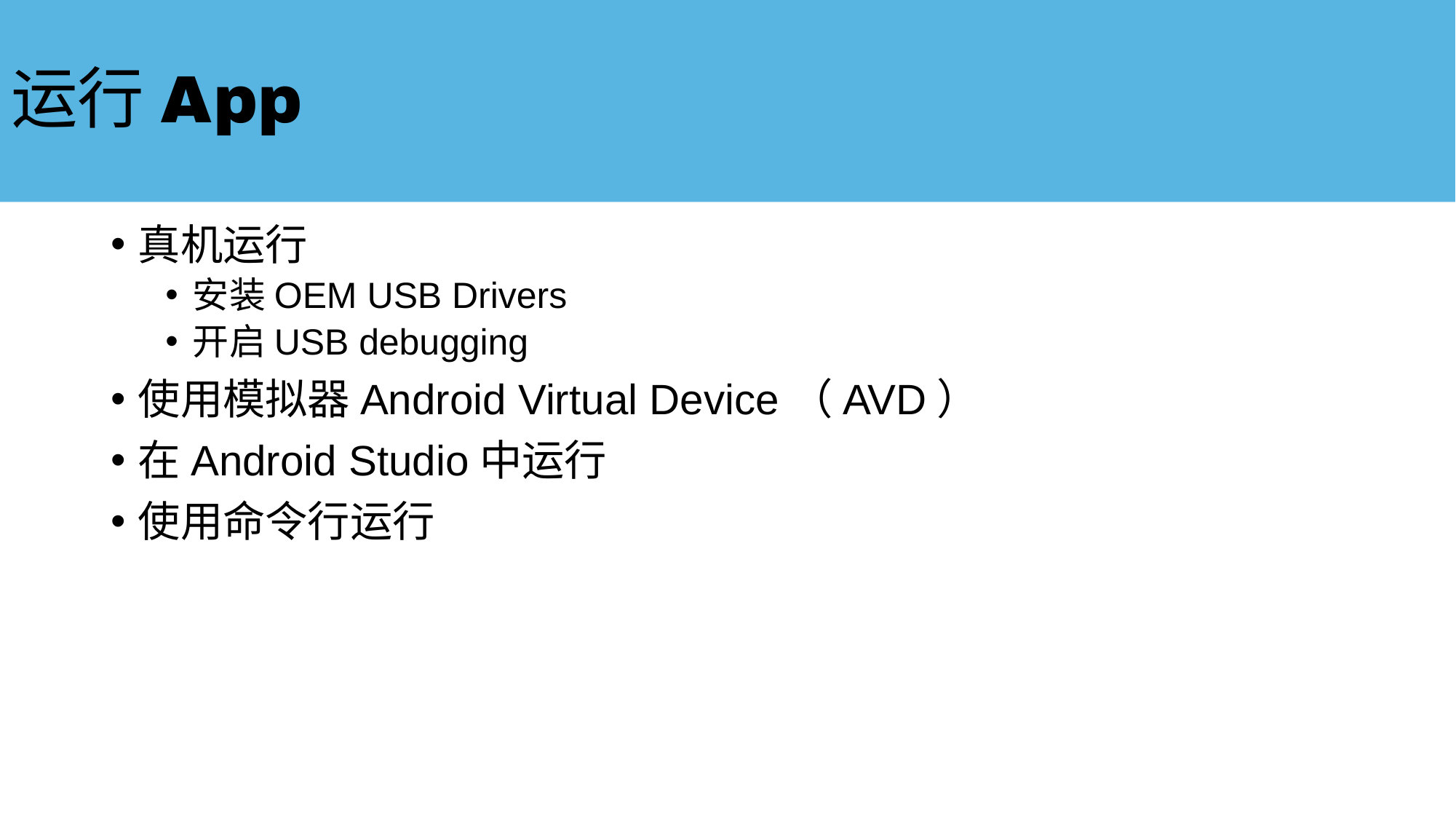

# 运行App
真机运行
安装OEM USB Drivers
开启USB debugging
使用模拟器Android Virtual Device（AVD）
在Android Studio中运行
使用命令行运行